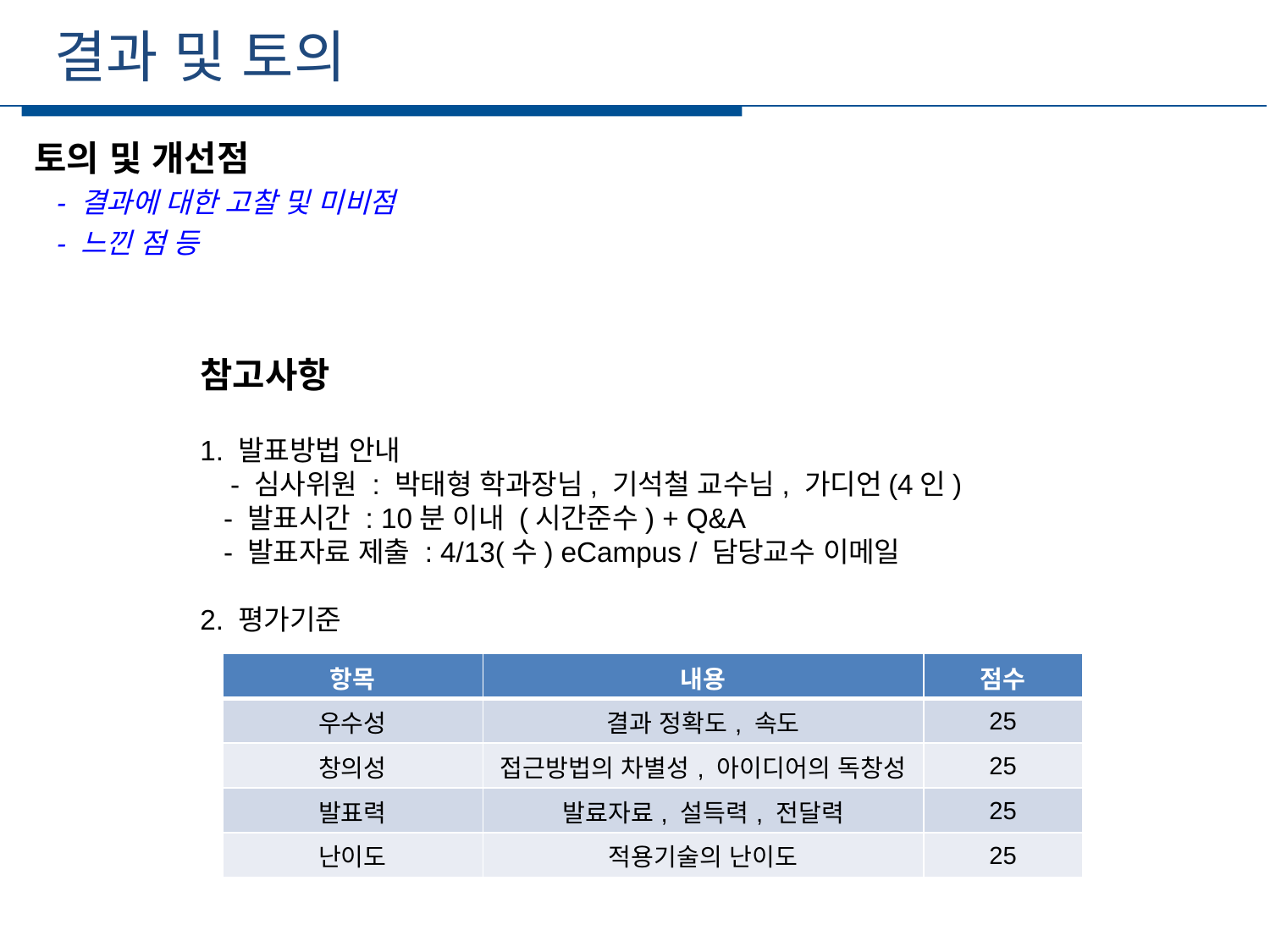

결과 및 토의
세부일정

토의 및 개선점
  - 결과에 대한 고찰 및 미비점
  - 느낀 점 등
참고사항
1. 발표방법 안내
   - 심사위원 : 박태형 학과장님, 기석철 교수님, 가디언(4인)
   - 발표시간 : 10분 이내 (시간준수) + Q&A
   - 발표자료 제출 : 4/13(수) eCampus / 담당교수 이메일

2. 평가기준
| 항목 | 내용 | 점수 |
| --- | --- | --- |
| 우수성 | 결과 정확도, 속도 | 25 |
| 창의성 | 접근방법의 차별성, 아이디어의 독창성 | 25 |
| 발표력 | 발료자료, 설득력, 전달력 | 25 |
| 난이도 | 적용기술의 난이도 | 25 |